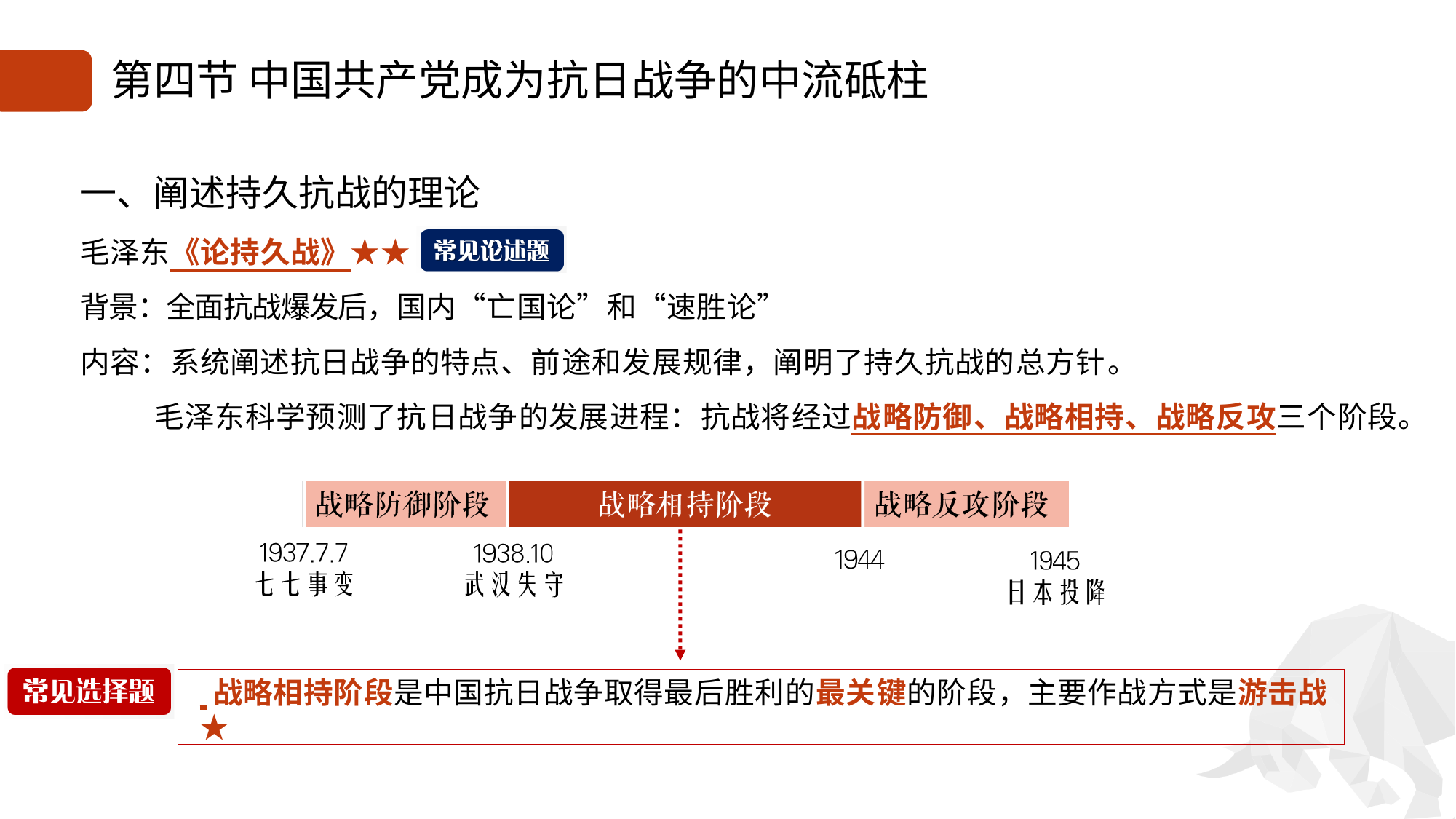

# 第四节 中国共产党成为抗日战争的中流砥柱
一、阐述持久抗战的理论
毛泽东《论持久战》★★
背景：全面抗战爆发后，国内“亡国论”和“速胜论”
内容：系统阐述抗日战争的特点、前途和发展规律，阐明了持久抗战的总方针。
毛泽东科学预测了抗日战争的发展进程：抗战将经过战略防御、战略相持、战略反攻三个阶段。

 战略相持阶段是中国抗日战争取得最后胜利的最关键的阶段，主要作战方式是游击战★